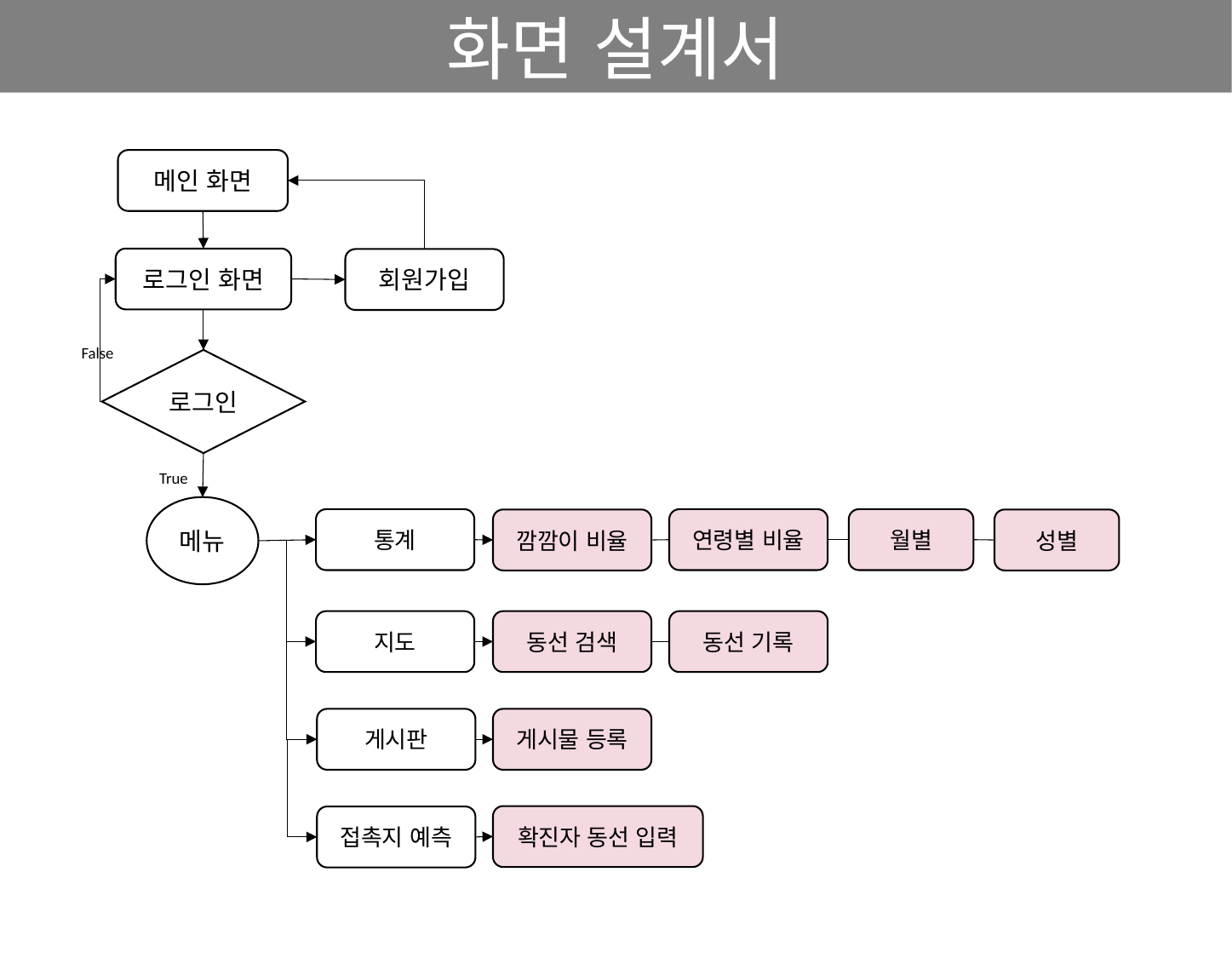

화면 설계서
메인 화면
로그인 화면
회원가입
False
로그인
True
메뉴
통계
연령별 비율
월별
깜깜이 비율
성별
지도
동선 검색
동선 기록
게시판
게시물 등록
확진자 동선 입력
접촉지 예측